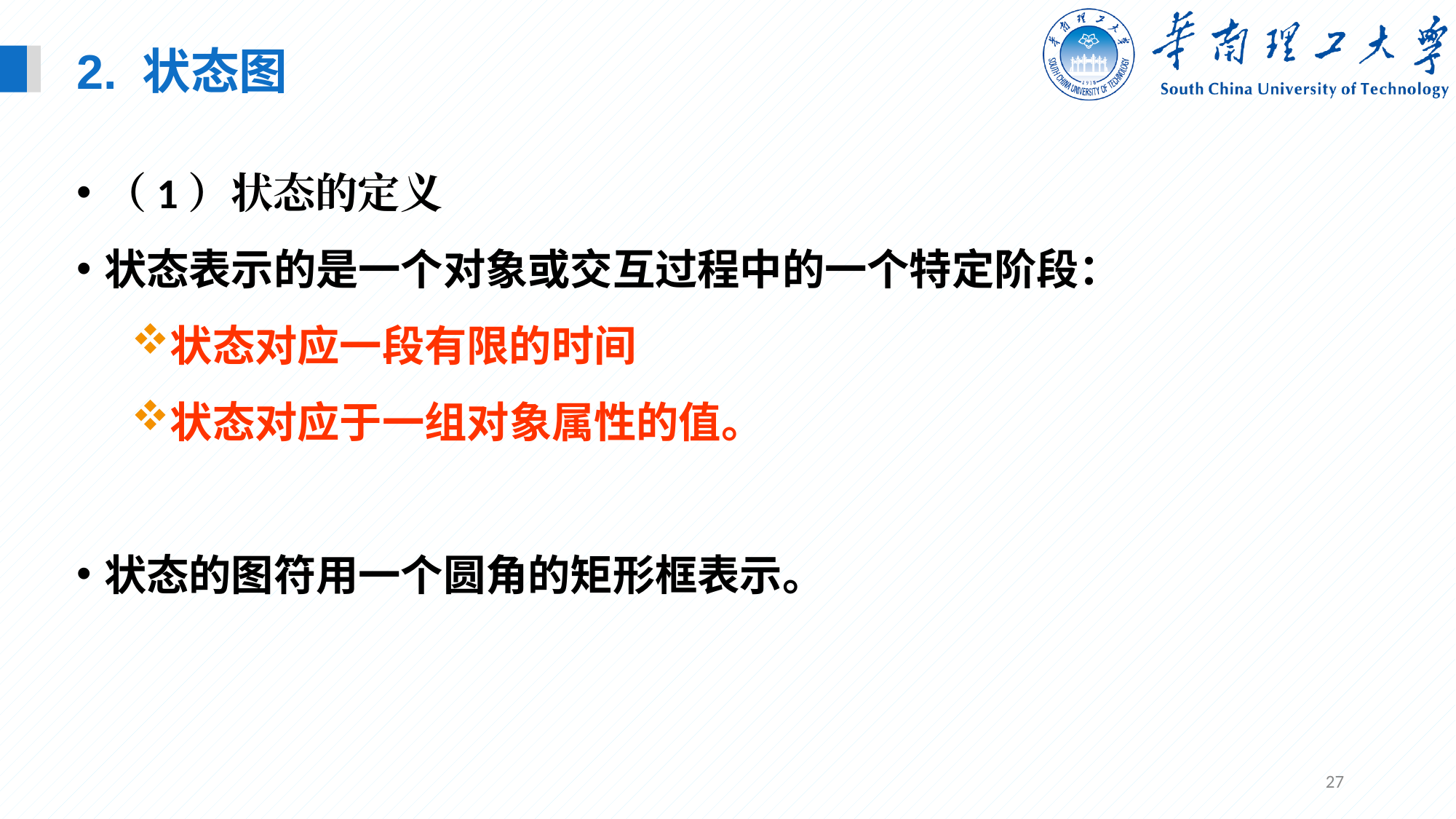

2. 状态图
（1）状态的定义
状态表示的是一个对象或交互过程中的一个特定阶段：
状态对应一段有限的时间
状态对应于一组对象属性的值。

状态的图符用一个圆角的矩形框表示。
27